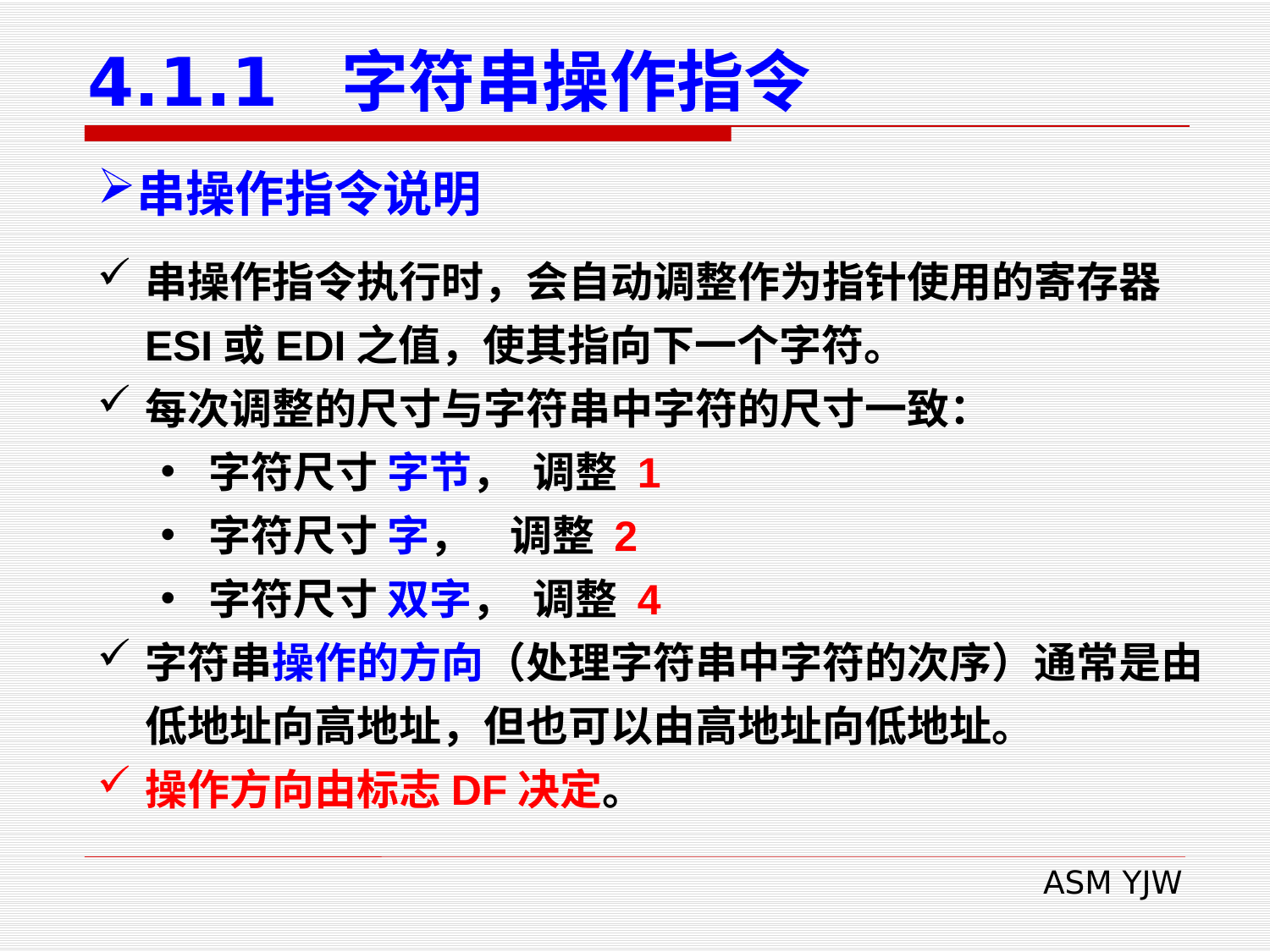

# 4.1.1  字符串操作指令
串操作指令说明
串操作指令执行时，会自动调整作为指针使用的寄存器ESI或EDI之值，使其指向下一个字符。
每次调整的尺寸与字符串中字符的尺寸一致：
字符尺寸 字节，  调整 1
字符尺寸 字，    调整 2
字符尺寸 双字，  调整 4
字符串操作的方向（处理字符串中字符的次序）通常是由低地址向高地址，但也可以由高地址向低地址。
操作方向由标志DF决定。